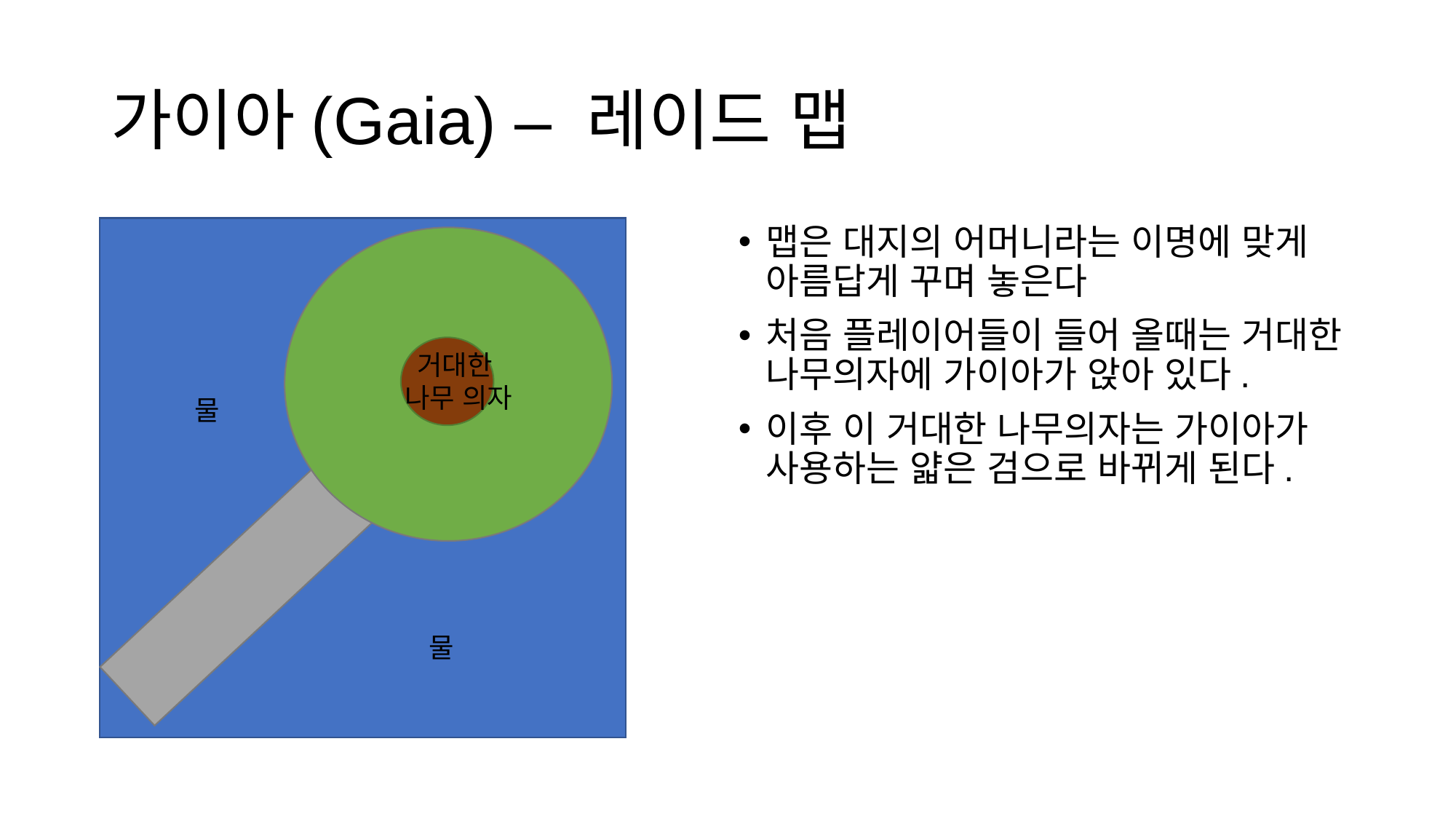

# 가이아(Gaia) – 레이드 맵

맵은 대지의 어머니라는 이명에 맞게 아름답게 꾸며 놓은다
처음 플레이어들이 들어 올때는 거대한 나무의자에 가이아가 앉아 있다.
이후 이 거대한 나무의자는 가이아가 사용하는 얇은 검으로 바뀌게 된다.

거대한
나무 의자
물

물